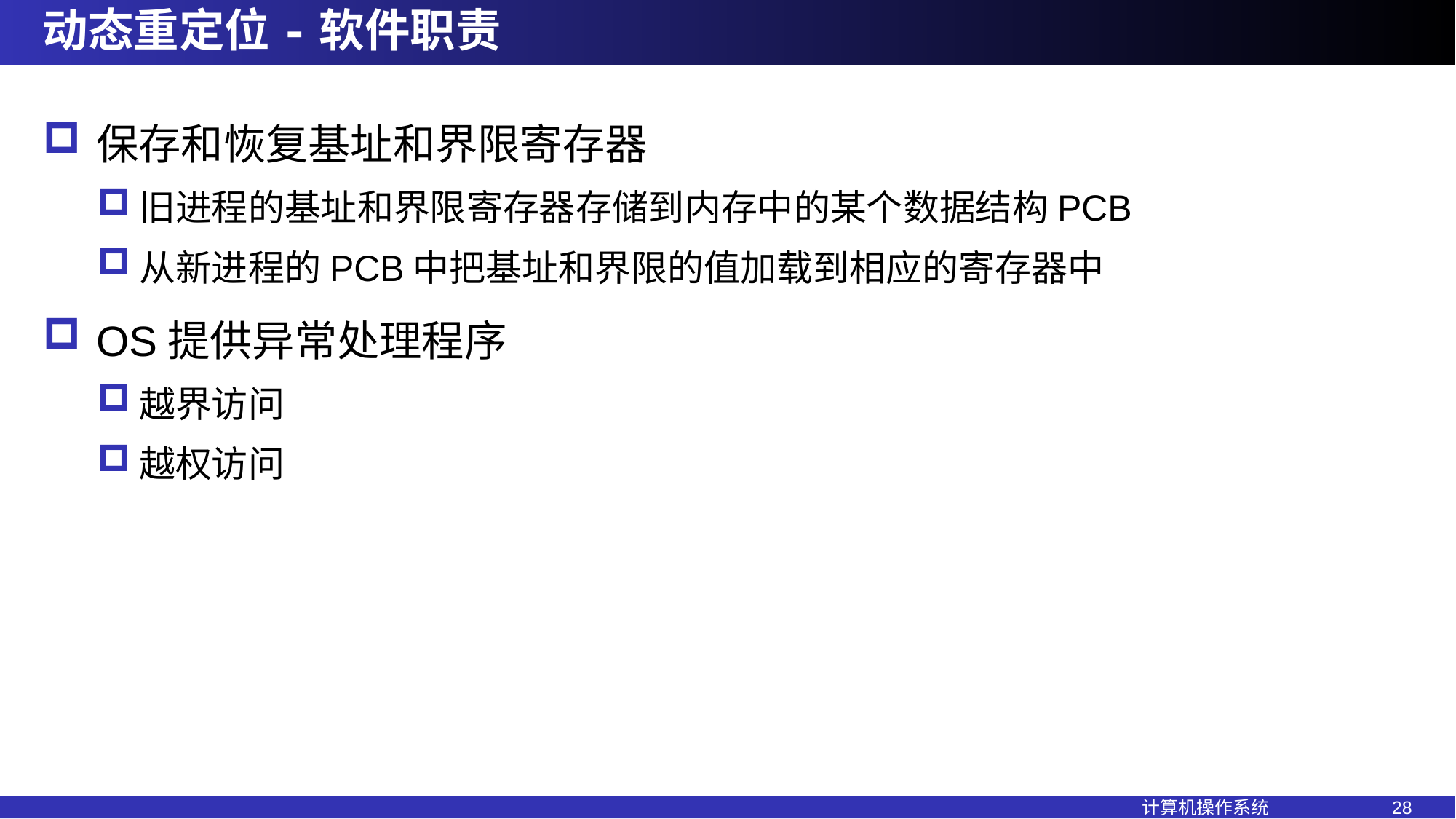

# 动态重定位-软件职责
保存和恢复基址和界限寄存器
旧进程的基址和界限寄存器存储到内存中的某个数据结构PCB
从新进程的PCB中把基址和界限的值加载到相应的寄存器中
OS提供异常处理程序
越界访问
越权访问
计算机操作系统                     28